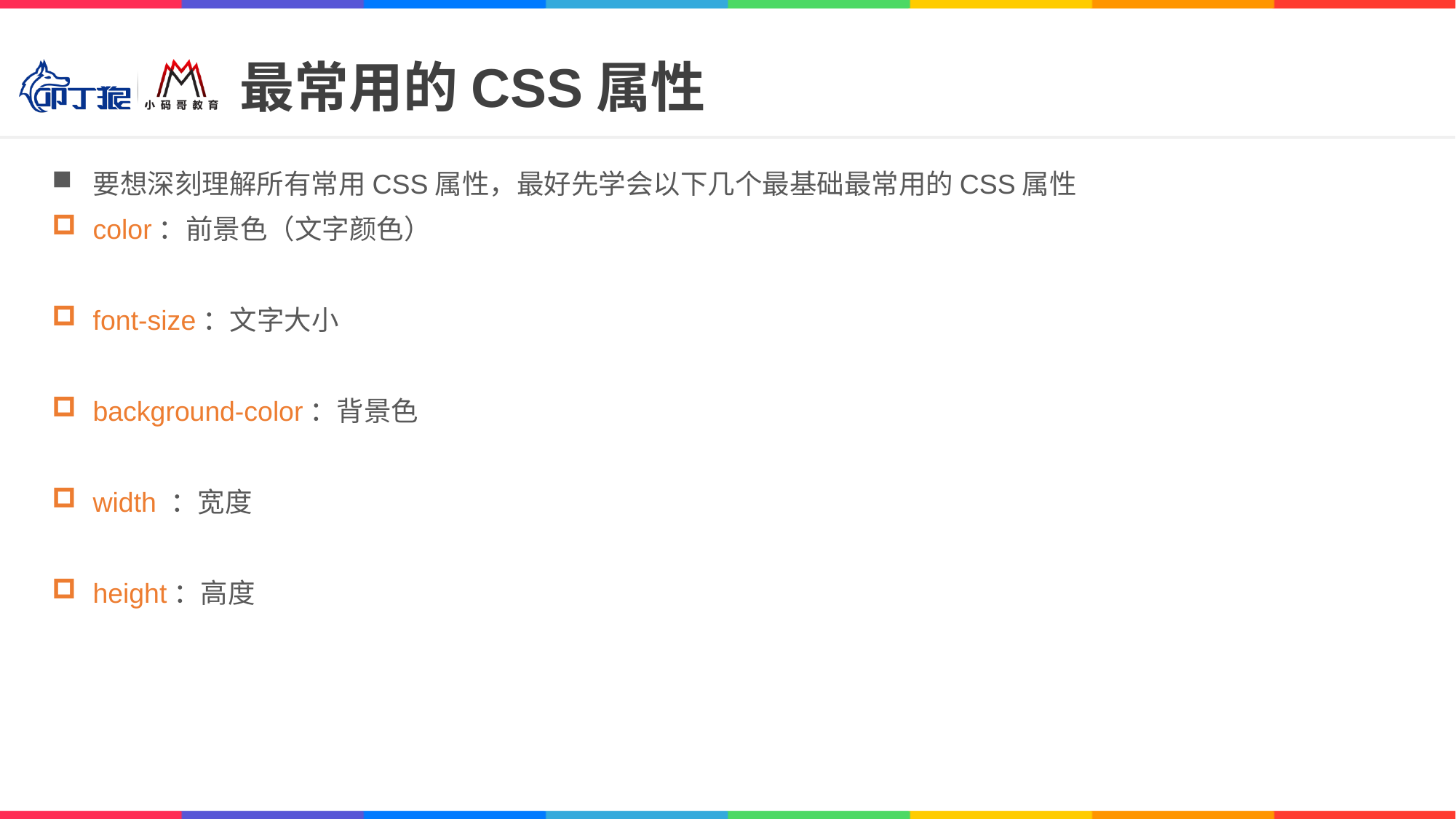

# 最常用的CSS属性

要想深刻理解所有常用CSS属性，最好先学会以下几个最基础最常用的CSS属性
color：前景色（文字颜色）

font-size：文字大小

background-color：背景色

width ：宽度

height：高度